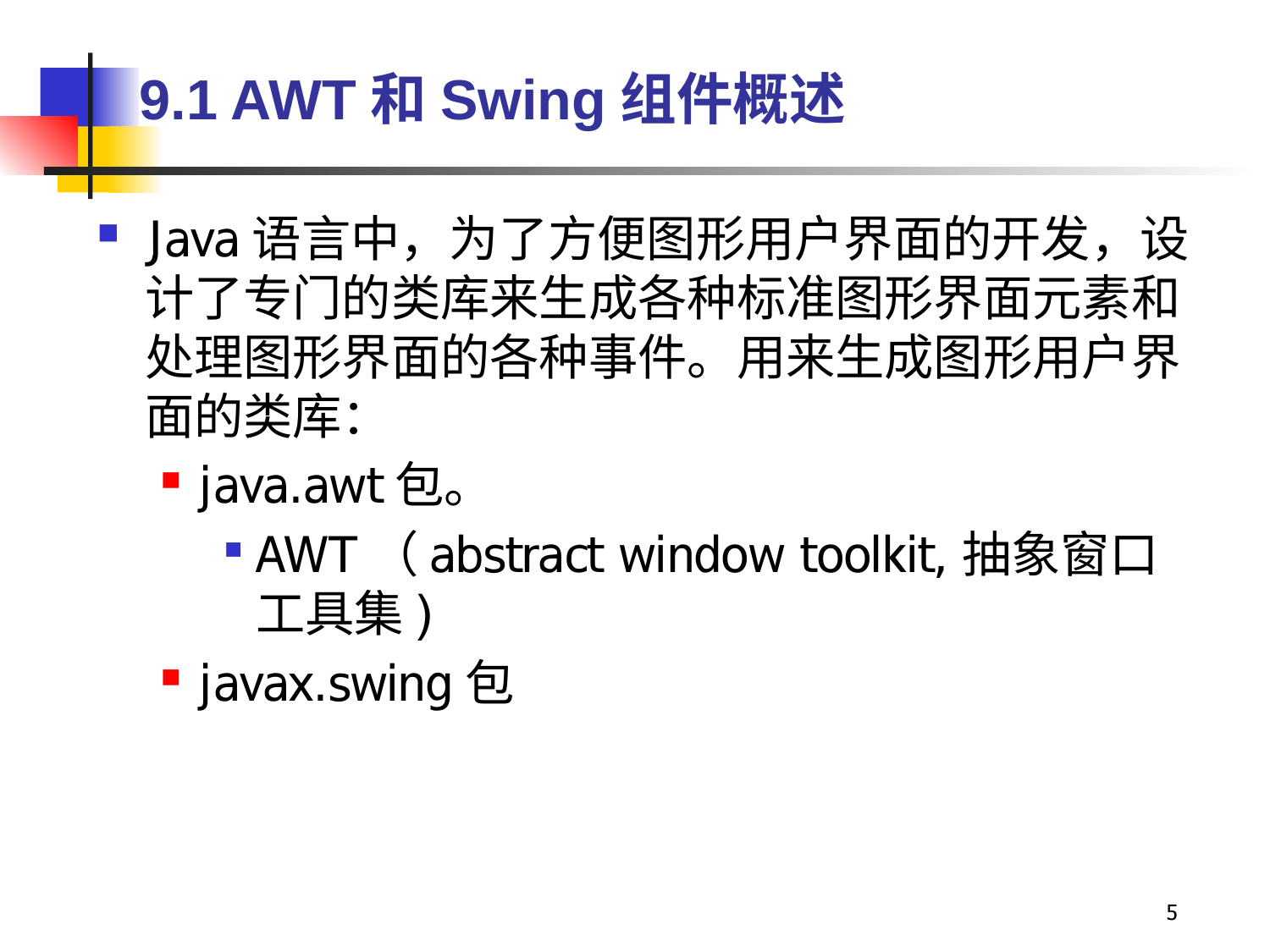

# 9.1 AWT和Swing组件概述
Java语言中，为了方便图形用户界面的开发，设计了专门的类库来生成各种标准图形界面元素和处理图形界面的各种事件。用来生成图形用户界面的类库：
java.awt包。
AWT（abstract window toolkit,抽象窗口工具集)
javax.swing包